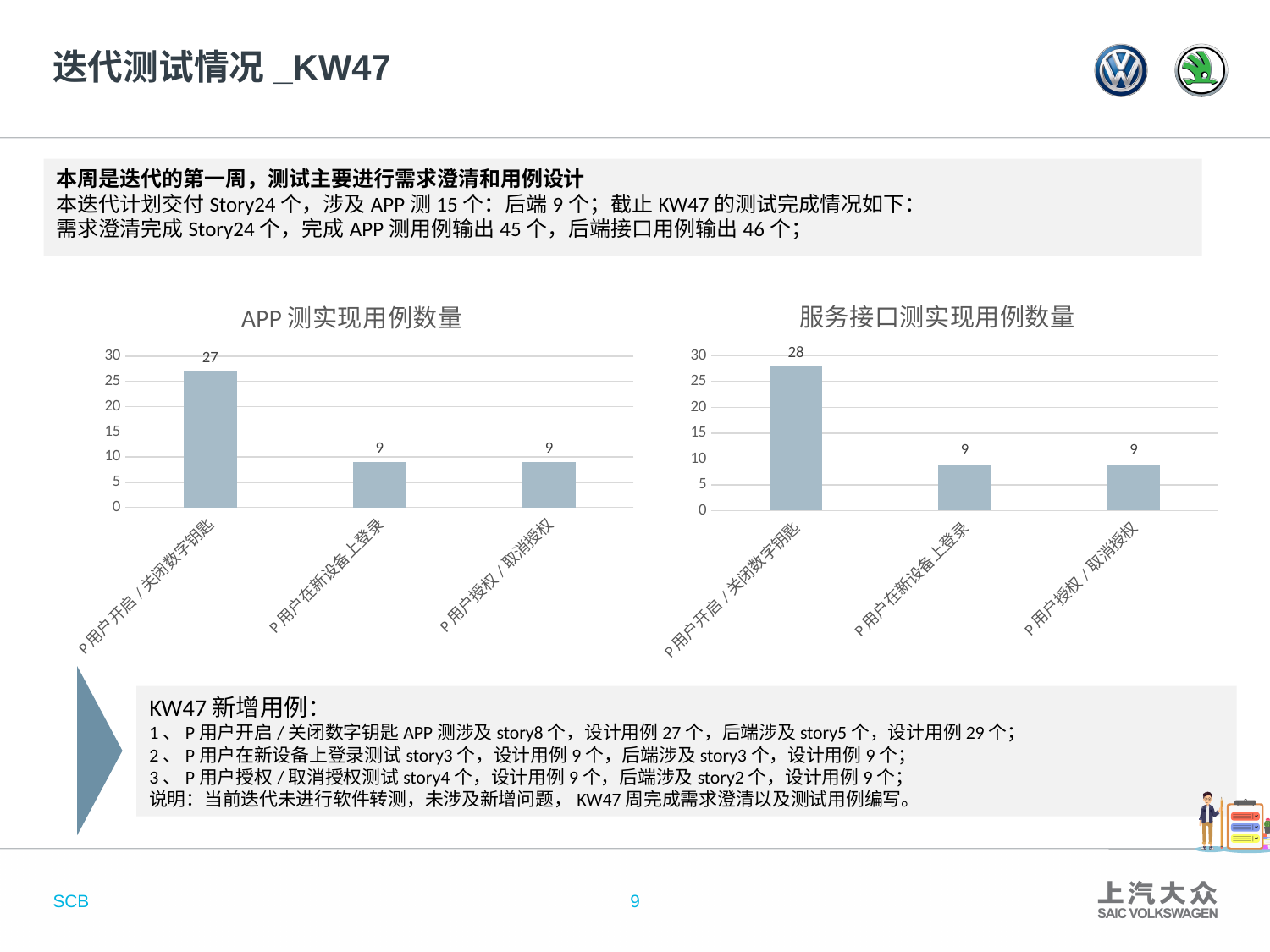

# 迭代测试情况_KW47
本周是迭代的第一周，测试主要进行需求澄清和用例设计
本迭代计划交付Story24个，涉及APP测15个：后端9个；截止KW47的测试完成情况如下：
需求澄清完成Story24个，完成APP测用例输出45个，后端接口用例输出46个；

### Chart: 服务接口测实现用例数量

| Category |  |
|---|---|
| P用户开启/关闭数字钥匙 | 28.0 |
| P用户在新设备上登录 | 9.0 |
| P用户授权/取消授权 | 9.0 |

### Chart: APP测实现用例数量

| Category |  |
|---|---|
| P用户开启/关闭数字钥匙 | 27.0 |
| P用户在新设备上登录 | 9.0 |
| P用户授权/取消授权 | 9.0 |
KW47新增用例：
1、P用户开启/关闭数字钥匙APP测涉及story8个，设计用例27个，后端涉及story5个，设计用例29个；
2、P用户在新设备上登录测试story3个，设计用例9个，后端涉及story3个，设计用例9个；
3、P用户授权/取消授权测试story4个，设计用例9个，后端涉及story2个，设计用例9个；
说明：当前迭代未进行软件转测，未涉及新增问题，KW47周完成需求澄清以及测试用例编写。